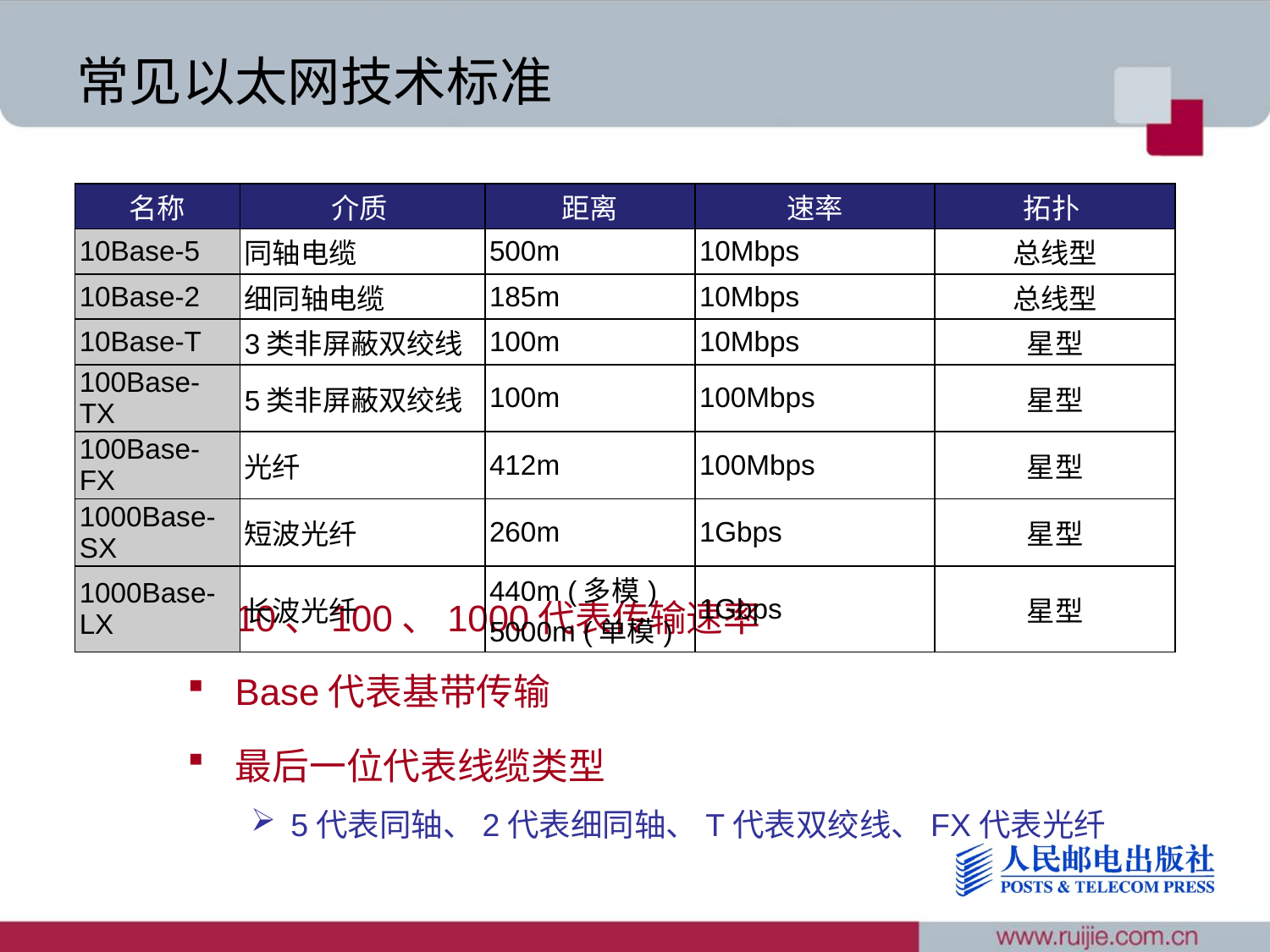

# 常见以太网技术标准
| 名称 | 介质 | 距离 | 速率 | 拓扑 |
| --- | --- | --- | --- | --- |
| 10Base-5 | 同轴电缆 | 500m | 10Mbps | 总线型 |
| 10Base-2 | 细同轴电缆 | 185m | 10Mbps | 总线型 |
| 10Base-T | 3类非屏蔽双绞线 | 100m | 10Mbps | 星型 |
| 100Base-TX | 5类非屏蔽双绞线 | 100m | 100Mbps | 星型 |
| 100Base-FX | 光纤 | 412m | 100Mbps | 星型 |
| 1000Base-SX | 短波光纤 | 260m | 1Gbps | 星型 |
| 1000Base-LX | 长波光纤 | 440m (多模) 5000m (单模) | 1Gbps | 星型 |

10、100、1000代表传输速率
Base代表基带传输
最后一位代表线缆类型
5代表同轴、2代表细同轴、T代表双绞线、FX代表光纤